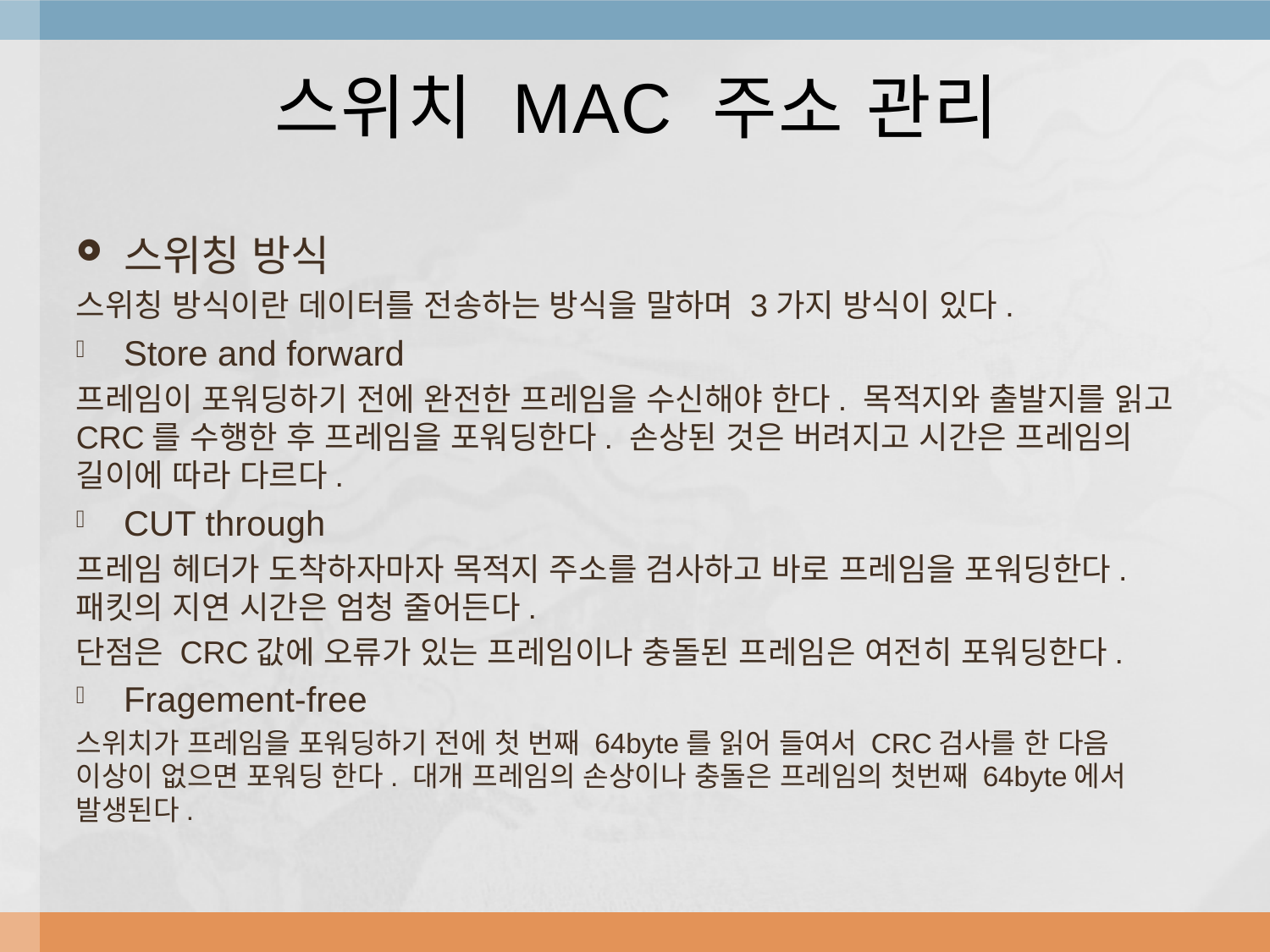

# 스위치 MAC 주소 관리
스위칭 방식
스위칭 방식이란 데이터를 전송하는 방식을 말하며 3가지 방식이 있다.
Store and forward
프레임이 포워딩하기 전에 완전한 프레임을 수신해야 한다. 목적지와 출발지를 읽고 CRC를 수행한 후 프레임을 포워딩한다. 손상된 것은 버려지고 시간은 프레임의 길이에 따라 다르다.
CUT through
프레임 헤더가 도착하자마자 목적지 주소를 검사하고 바로 프레임을 포워딩한다. 패킷의 지연 시간은 엄청 줄어든다.
단점은 CRC값에 오류가 있는 프레임이나 충돌된 프레임은 여전히 포워딩한다.
Fragement-free
스위치가 프레임을 포워딩하기 전에 첫 번째 64byte를 읽어 들여서 CRC검사를 한 다음 이상이 없으면 포워딩 한다. 대개 프레임의 손상이나 충돌은 프레임의 첫번째 64byte에서 발생된다.